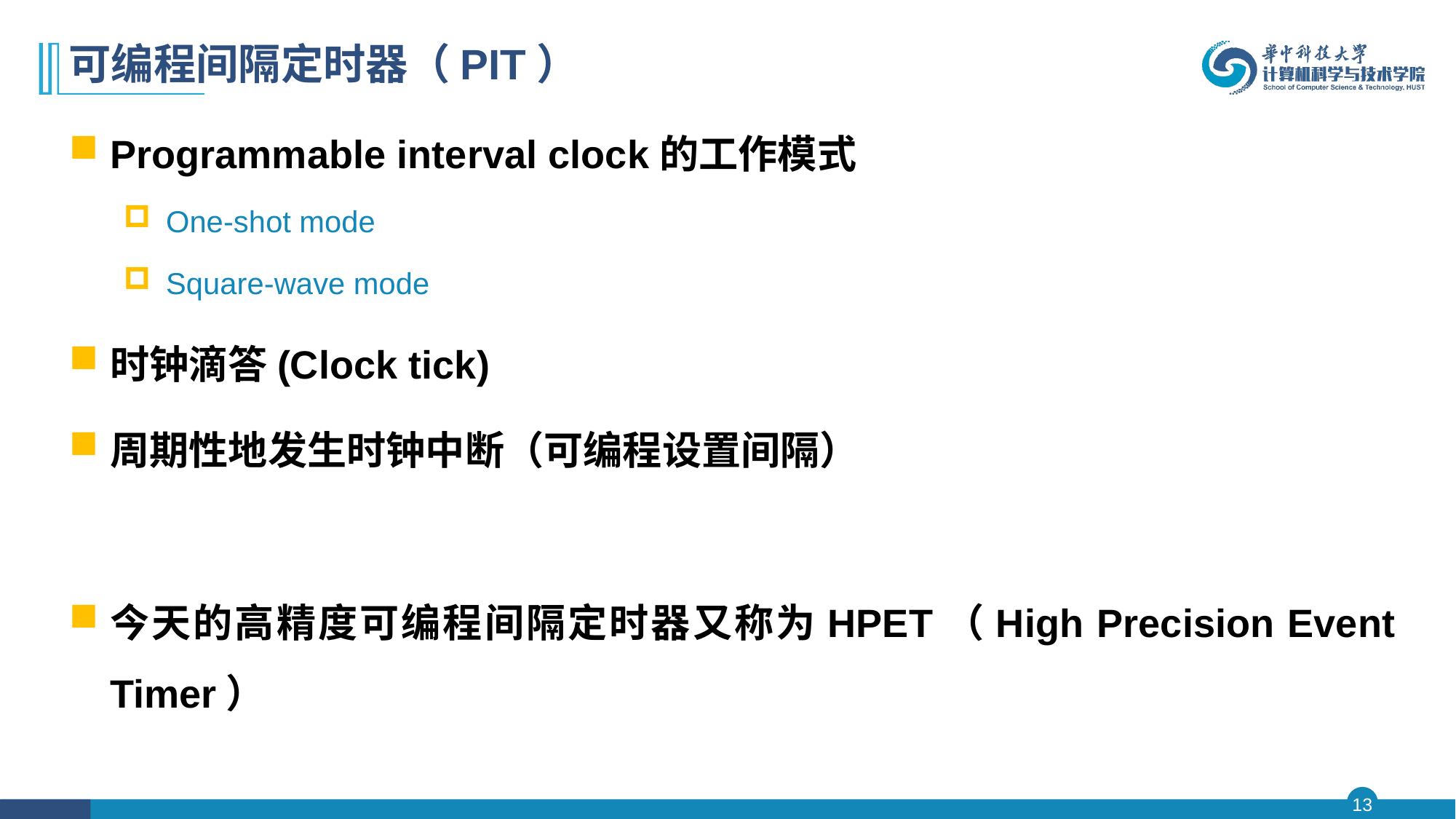

# 可编程间隔定时器（PIT）
Programmable interval clock的工作模式
One-shot mode
Square-wave mode
时钟滴答(Clock tick)
周期性地发生时钟中断（可编程设置间隔）

今天的高精度可编程间隔定时器又称为HPET（High Precision Event Timer）